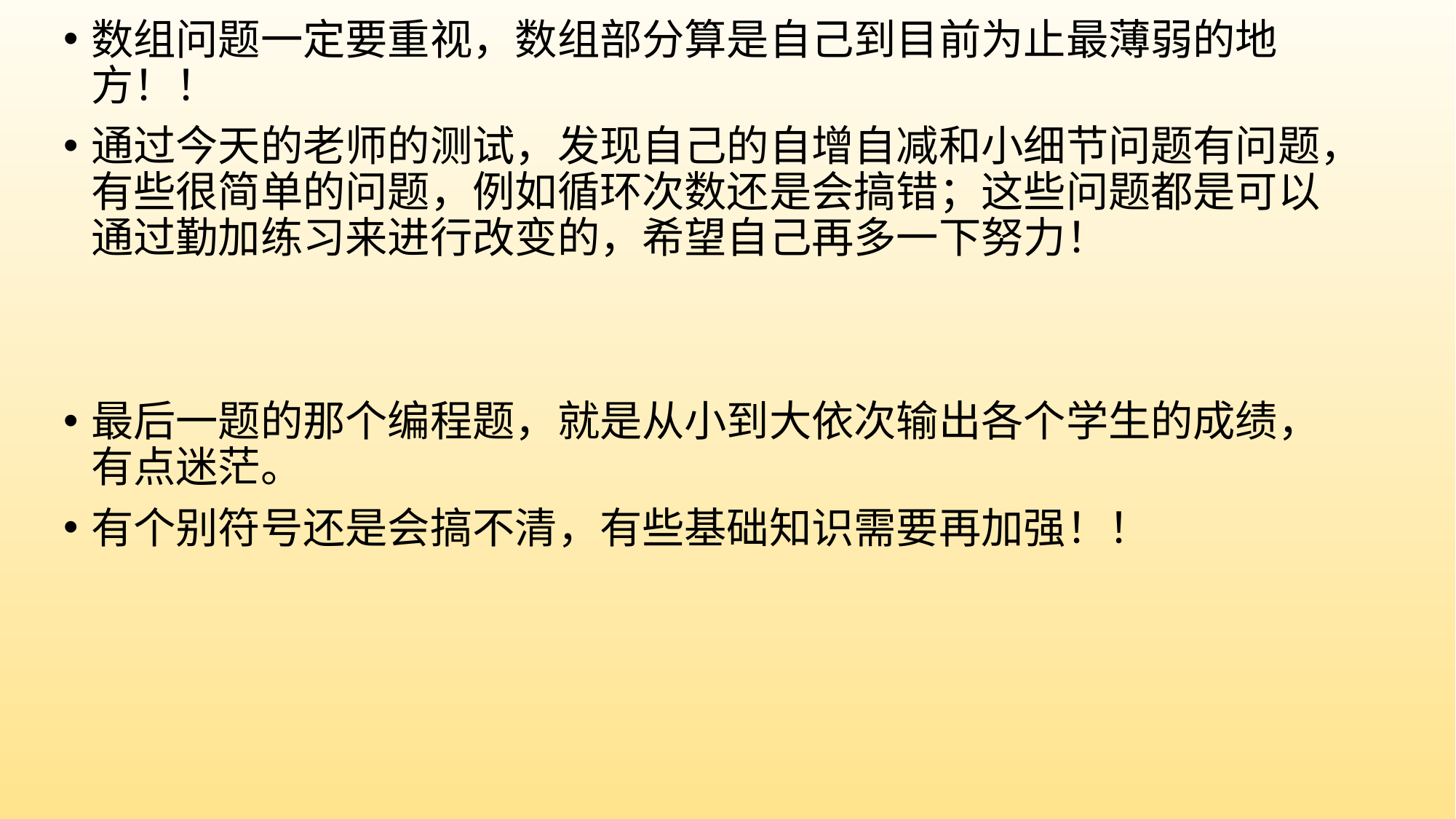

数组问题一定要重视，数组部分算是自己到目前为止最薄弱的地方！！
通过今天的老师的测试，发现自己的自增自减和小细节问题有问题，有些很简单的问题，例如循环次数还是会搞错；这些问题都是可以通过勤加练习来进行改变的，希望自己再多一下努力！

最后一题的那个编程题，就是从小到大依次输出各个学生的成绩，有点迷茫。
有个别符号还是会搞不清，有些基础知识需要再加强！！